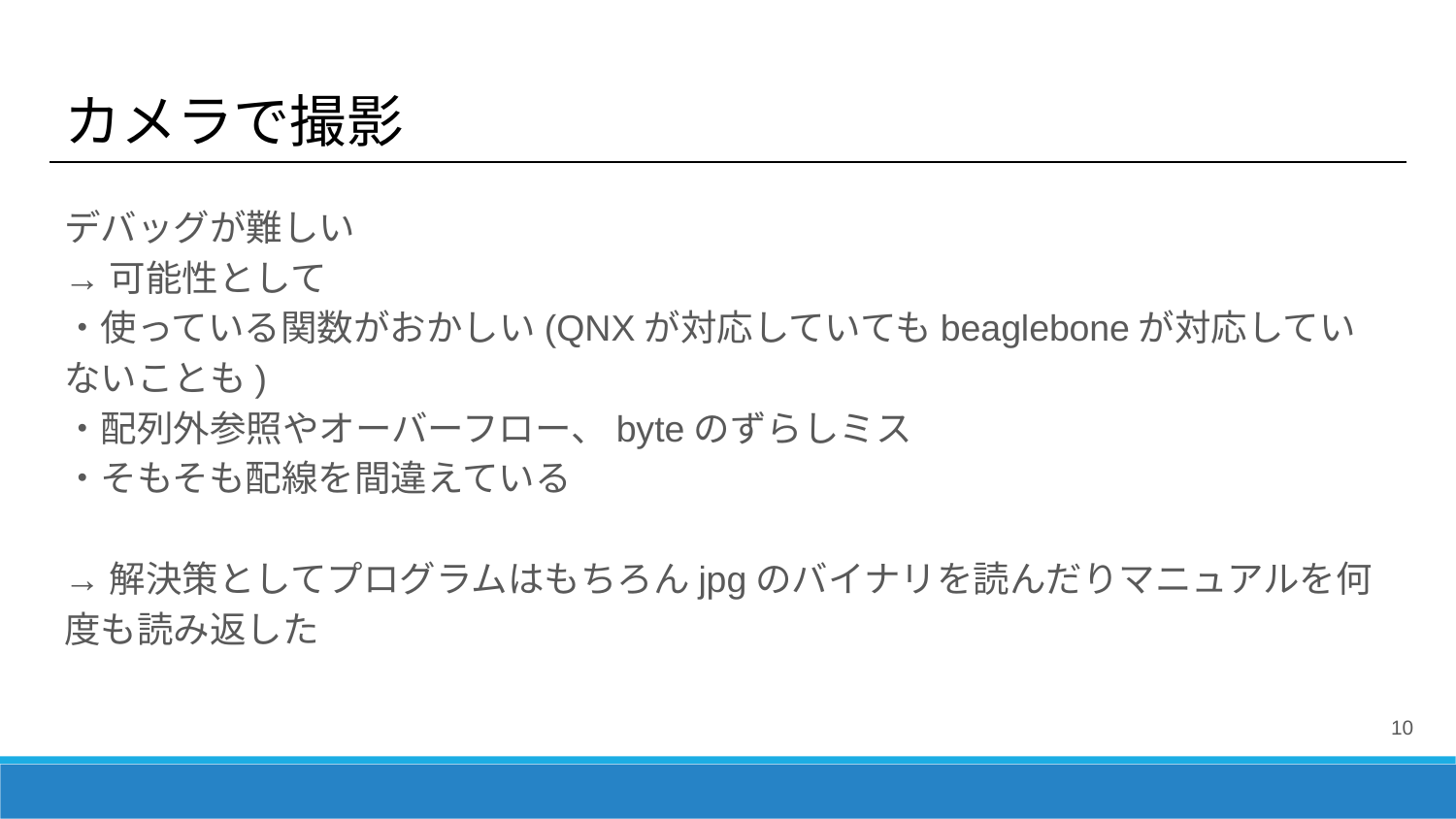

# カメラで撮影
デバッグが難しい
→可能性として
・使っている関数がおかしい(QNXが対応していてもbeagleboneが対応していないことも)
・配列外参照やオーバーフロー、byteのずらしミス
・そもそも配線を間違えている

→解決策としてプログラムはもちろんjpgのバイナリを読んだりマニュアルを何度も読み返した
10